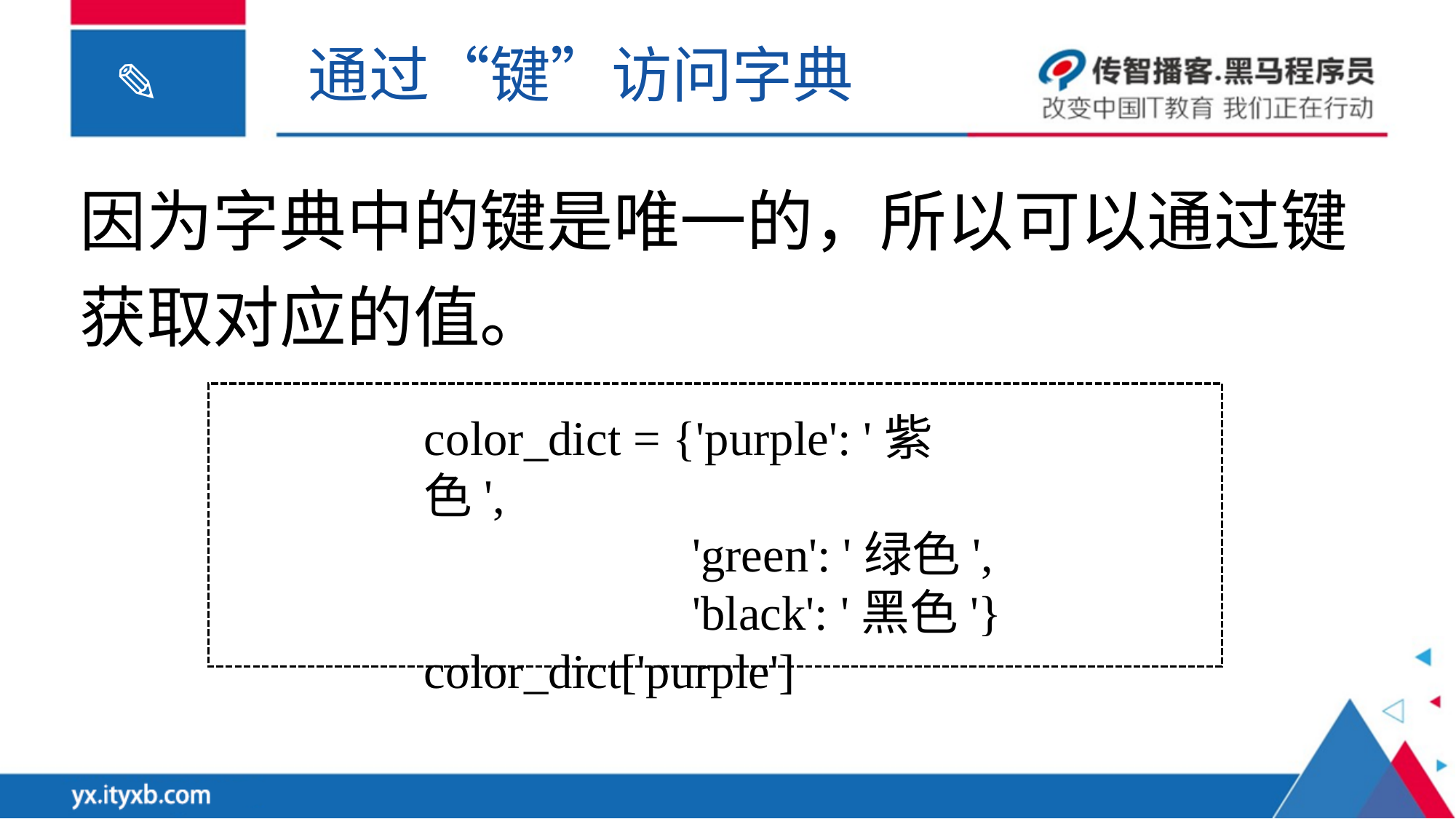

通过“键”访问字典
因为字典中的键是唯一的，所以可以通过键获取对应的值。

color_dict = {'purple': '紫色',
                      'green': '绿色',
                      'black': '黑色'}
color_dict['purple']